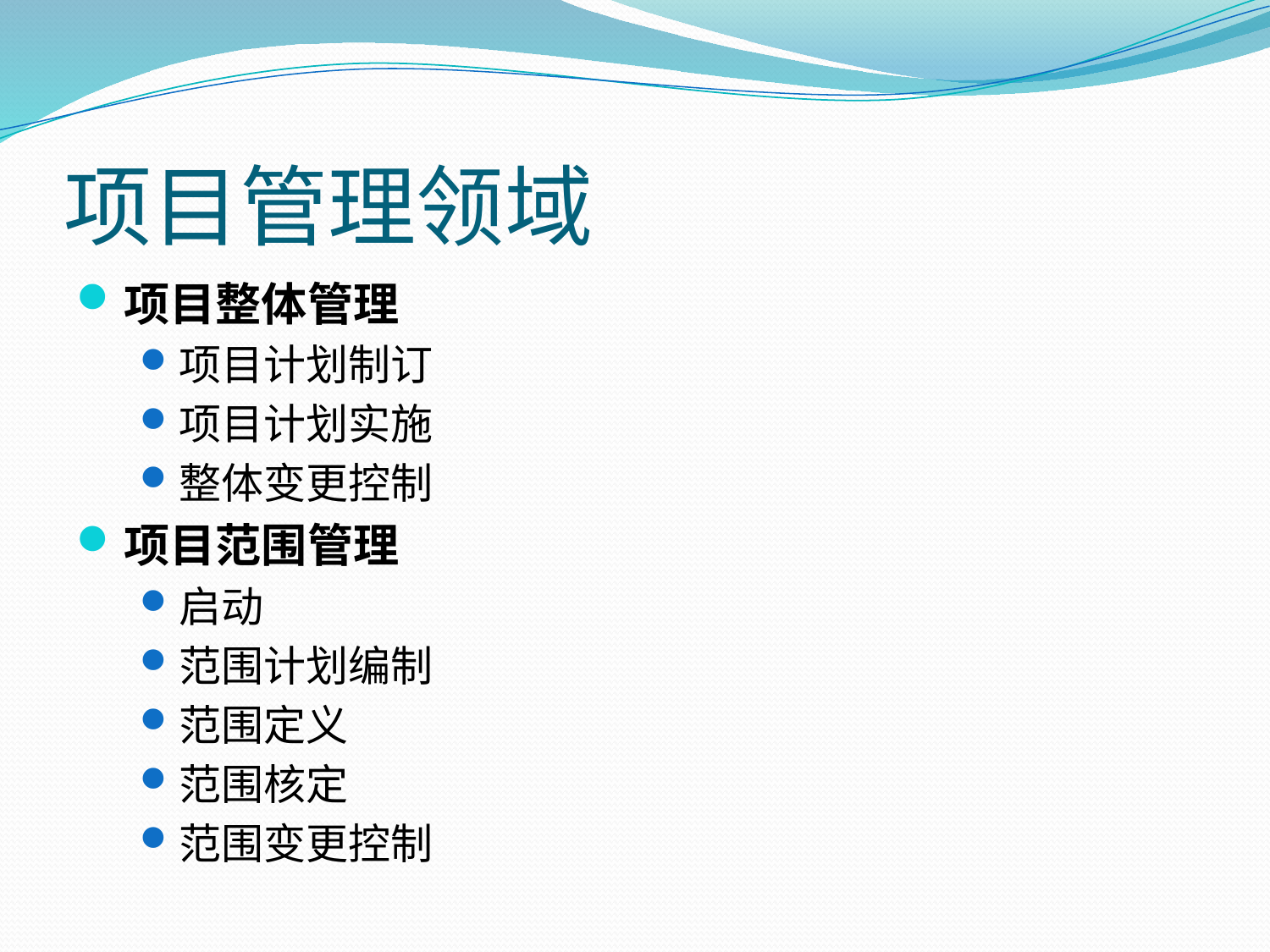

# 项目管理领域
项目整体管理
项目计划制订
项目计划实施
整体变更控制
项目范围管理
启动
范围计划编制
范围定义
范围核定
范围变更控制